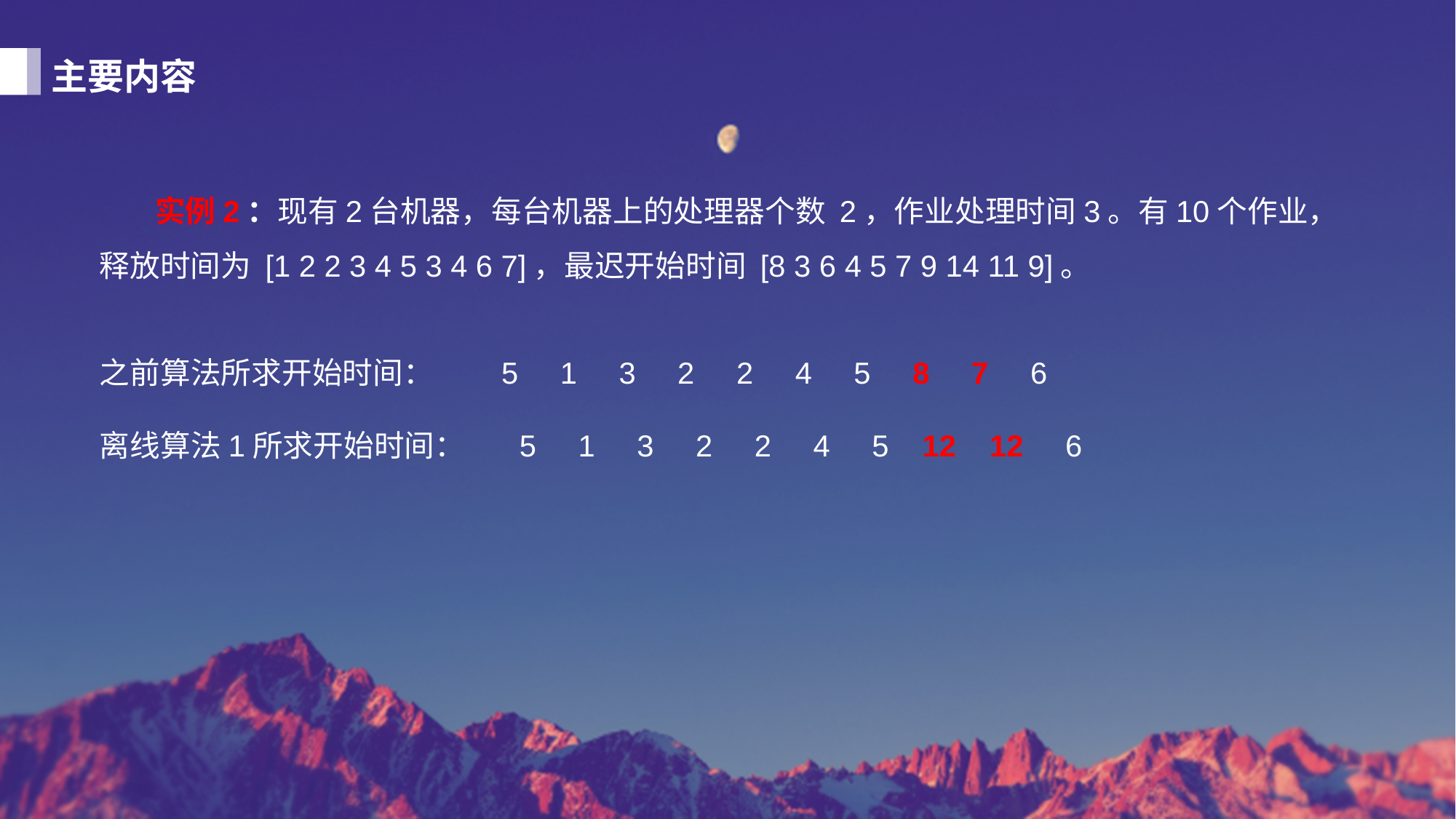

主要内容
       实例2：现有2台机器，每台机器上的处理器个数 2，作业处理时间3。有10个作业，释放时间为 [1 2 2 3 4 5 3 4 6 7]，最迟开始时间 [8 3 6 4 5 7 9 14 11 9]。
之前算法所求开始时间：         5     1     3     2     2     4     5     8     7     6
离线算法1所求开始时间：       5     1     3     2     2     4     5    12    12     6